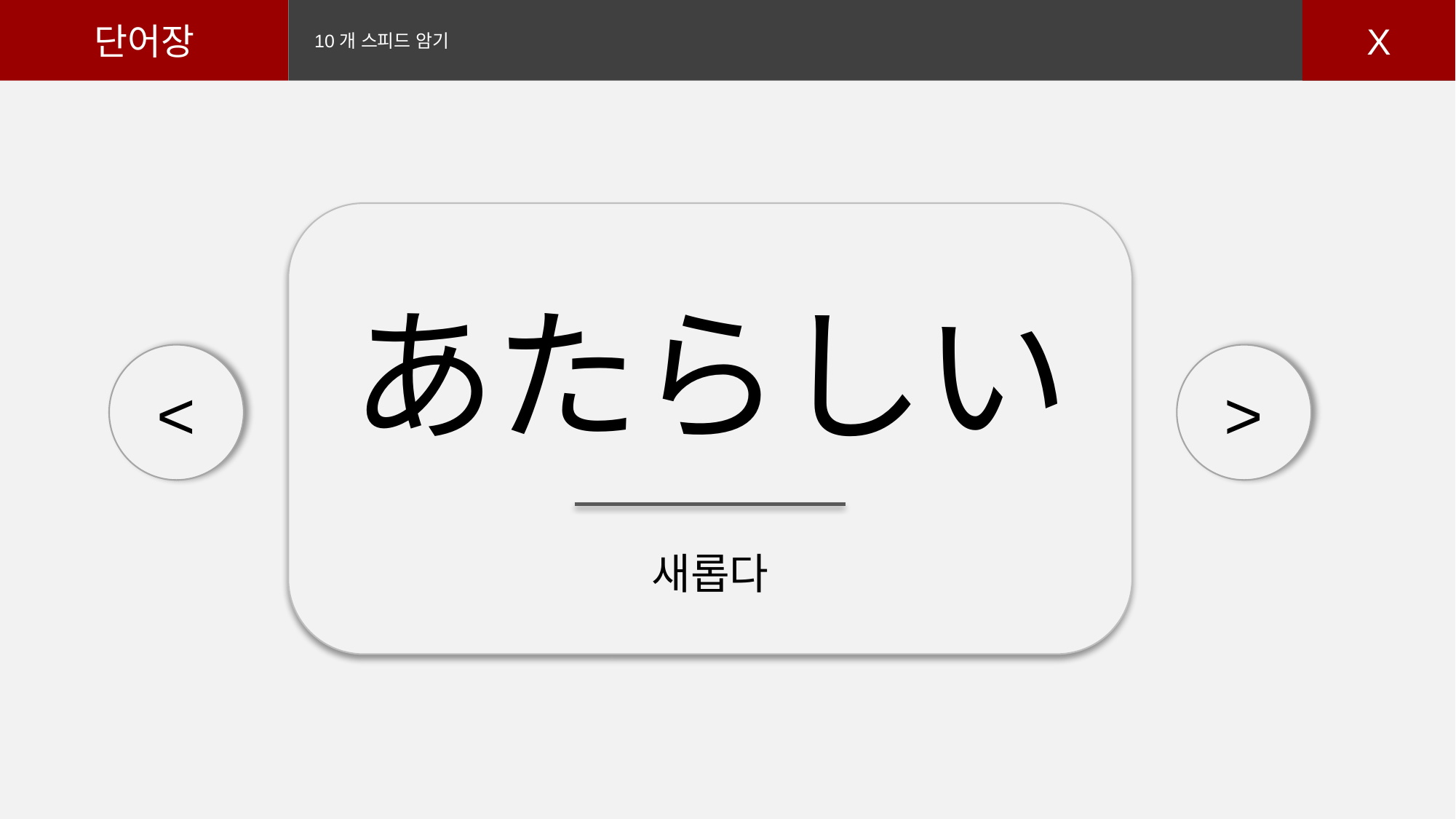

단어장
   10개 스피드 암기
X

あたらしい
<
>
새롭다